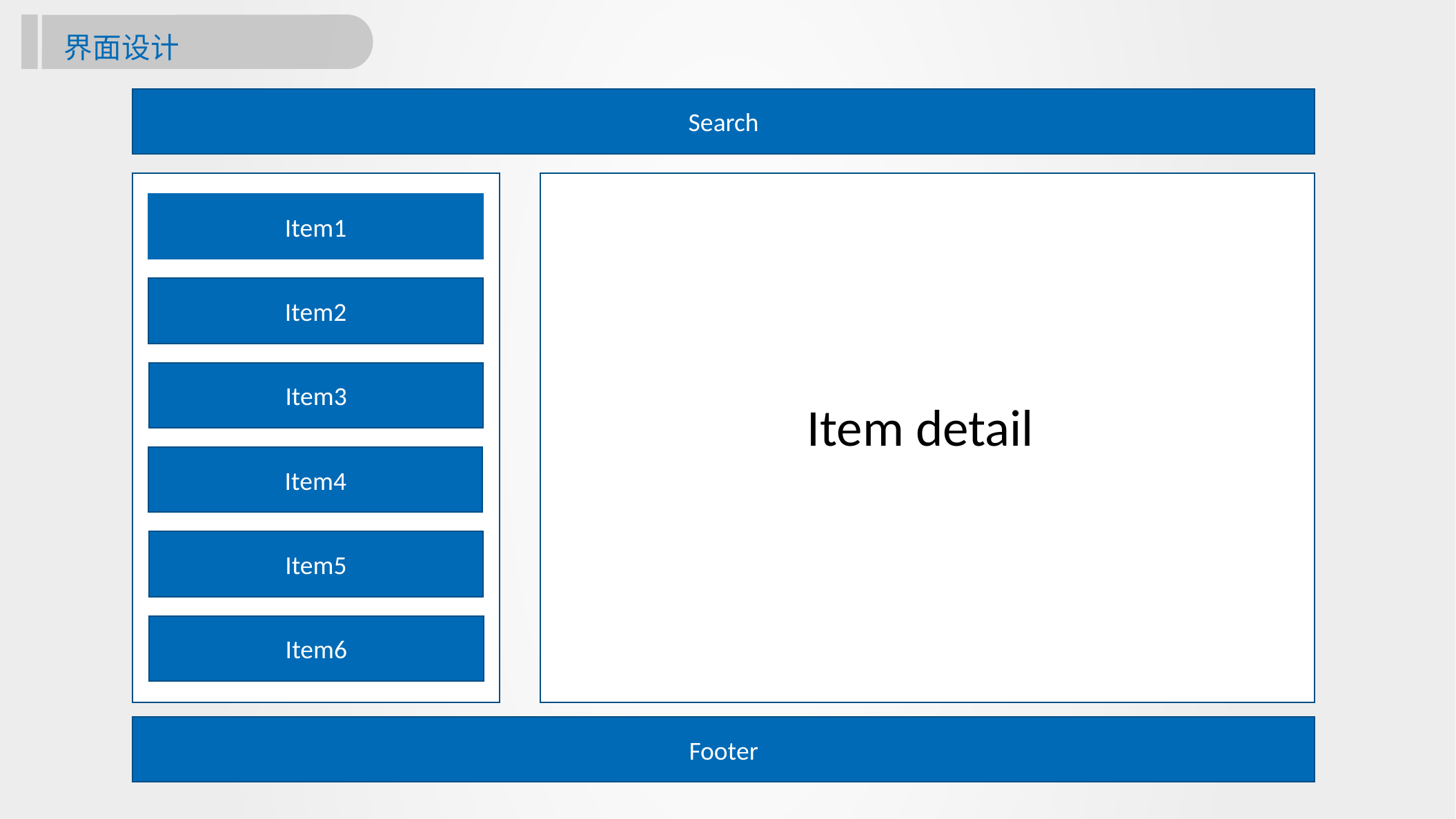

界面设计
Search

Item1
Item2
Item3
Item detail
Item4
Item5
Item6
Footer